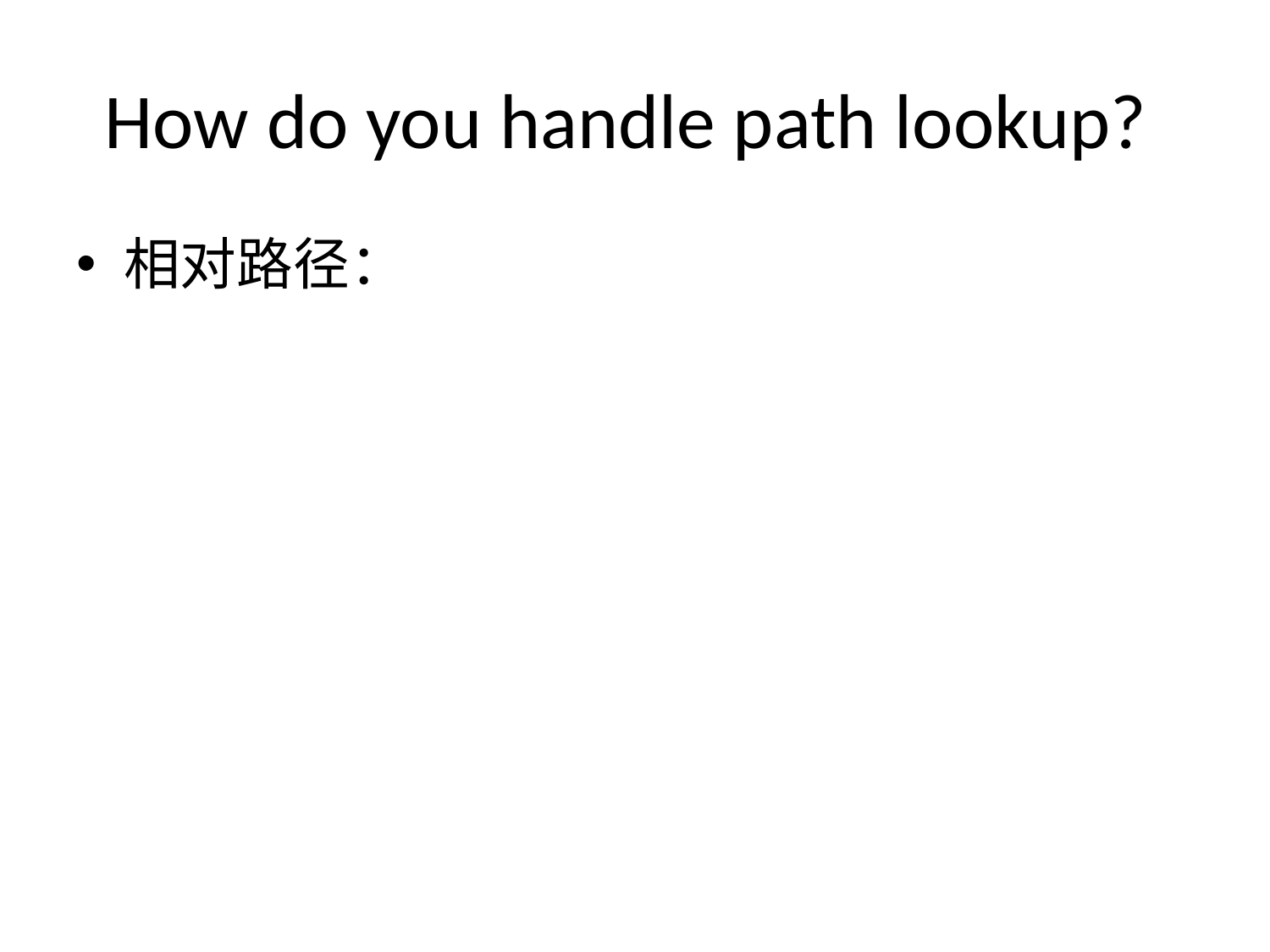

# How do you handle path lookup?
相对路径：